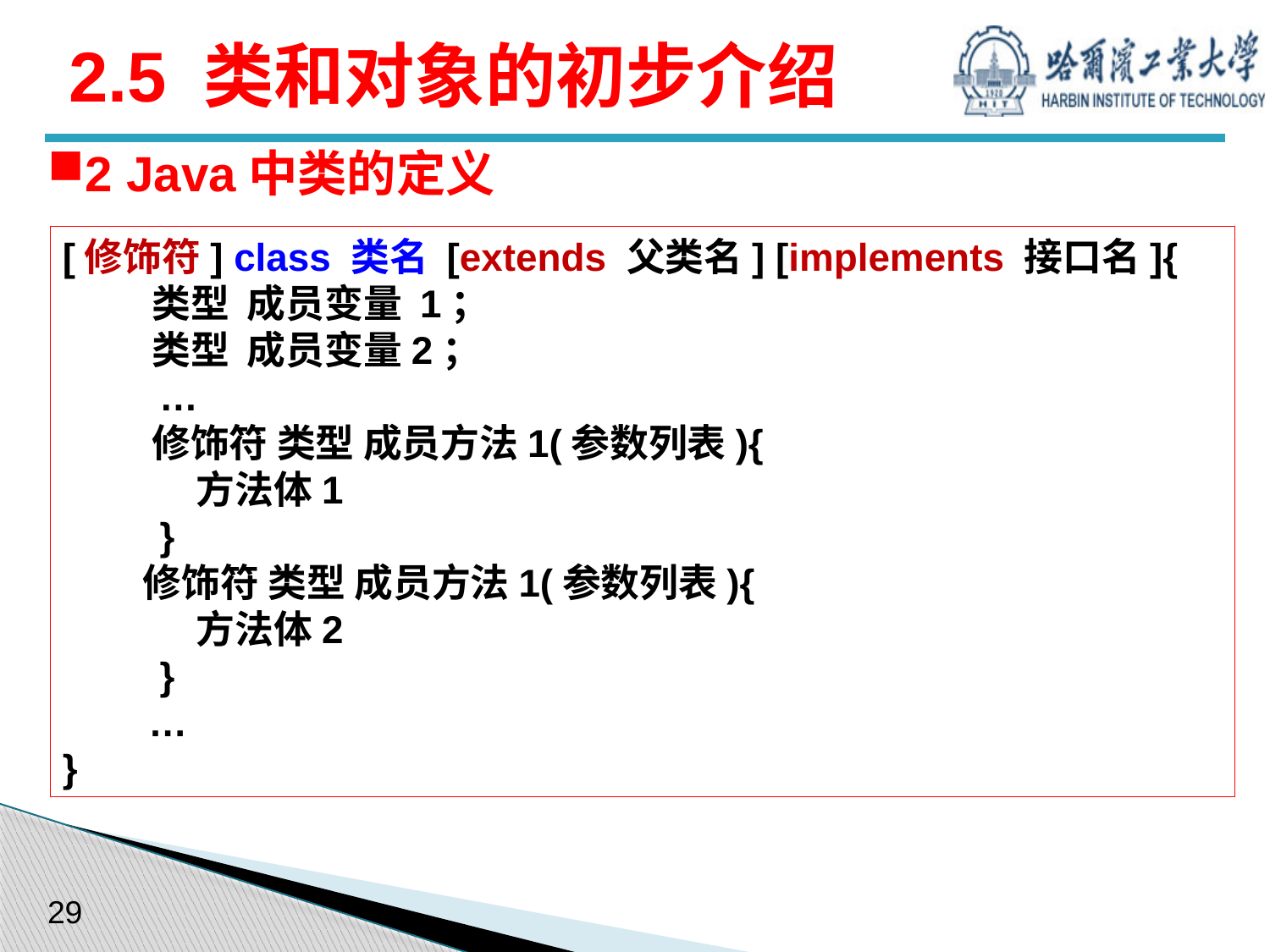

# 2.5 类和对象的初步介绍
2 Java中类的定义
[修饰符] class 类名 [extends 父类名] [implements 接口名]{
         类型  成员变量 1；
         类型  成员变量2；
         …
         修饰符 类型 成员方法1(参数列表){
              方法体1
         }
        修饰符 类型 成员方法1(参数列表){
              方法体2
         }
        …
}